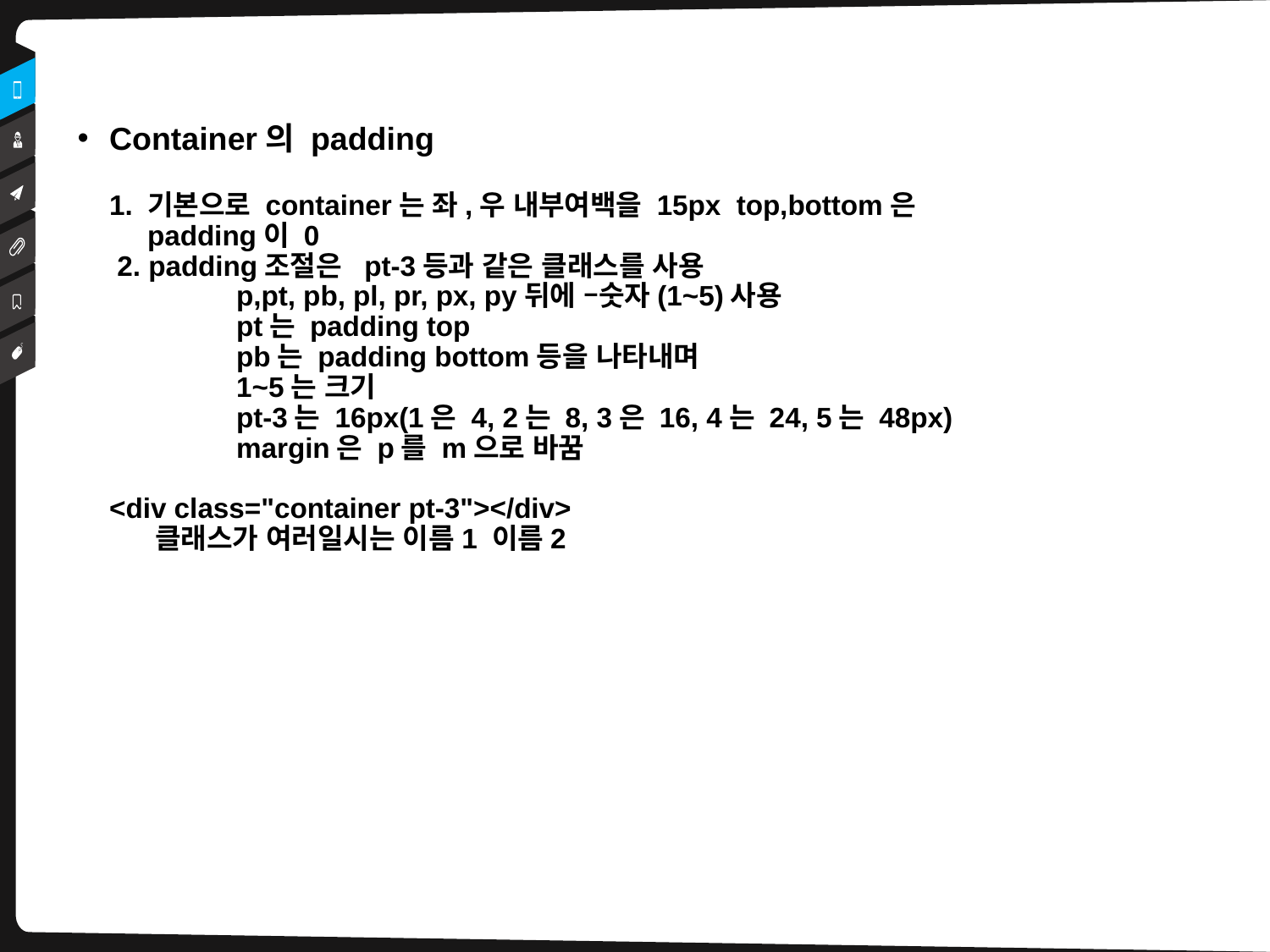

Container의 padding
1. 기본으로 container는 좌,우 내부여백을 15px  top,bottom은
    padding이 0
 2. padding조절은  pt-3등과 같은 클래스를 사용
  	p,pt, pb, pl, pr, px, py뒤에 –숫자(1~5)사용
  	pt는 padding top
  	pb는 padding bottom등을 나타내며
  	1~5는 크기
  	pt-3는 16px(1은 4, 2는 8, 3은 16, 4는 24, 5는 48px)
  	margin은 p를 m으로 바꿈
<div class="container pt-3"></div>
     클래스가 여러일시는 이름1 이름2